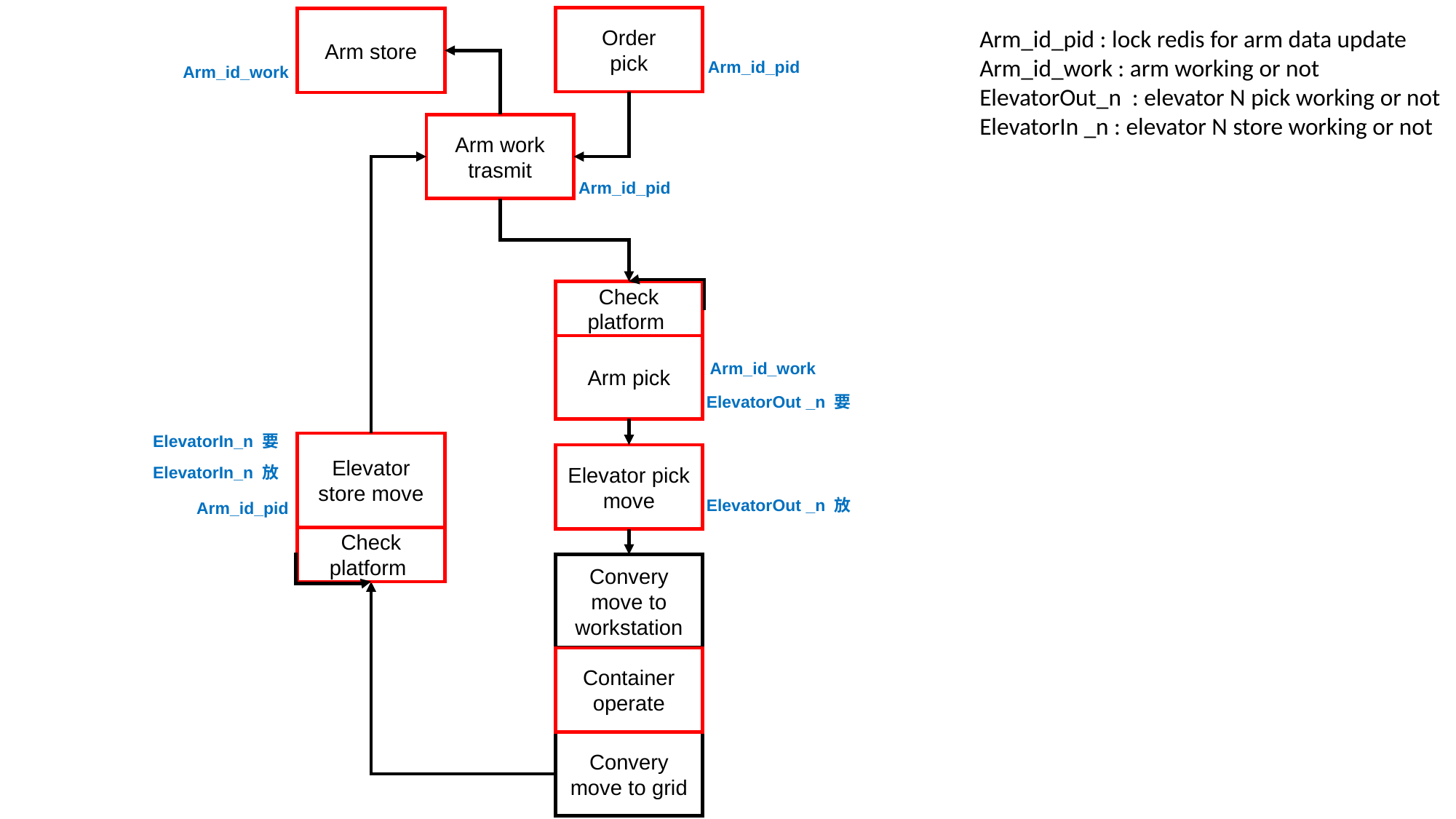

Order
pick
Arm store
Arm_id_pid : lock redis for arm data update
Arm_id_work : arm working or not
ElevatorOut_n  : elevator N pick working or not
ElevatorIn _n : elevator N store working or not
Arm_id_pid
Arm_id_work
Arm work trasmit
Arm_id_pid
Check
platform
Arm pick
Arm_id_work
ElevatorOut _n 要
ElevatorIn_n 要
Elevator store move
Elevator pick move
ElevatorIn_n 放
ElevatorOut _n 放
Arm_id_pid
Check
platform
Convery move to workstation
Container
operate
Convery move to grid